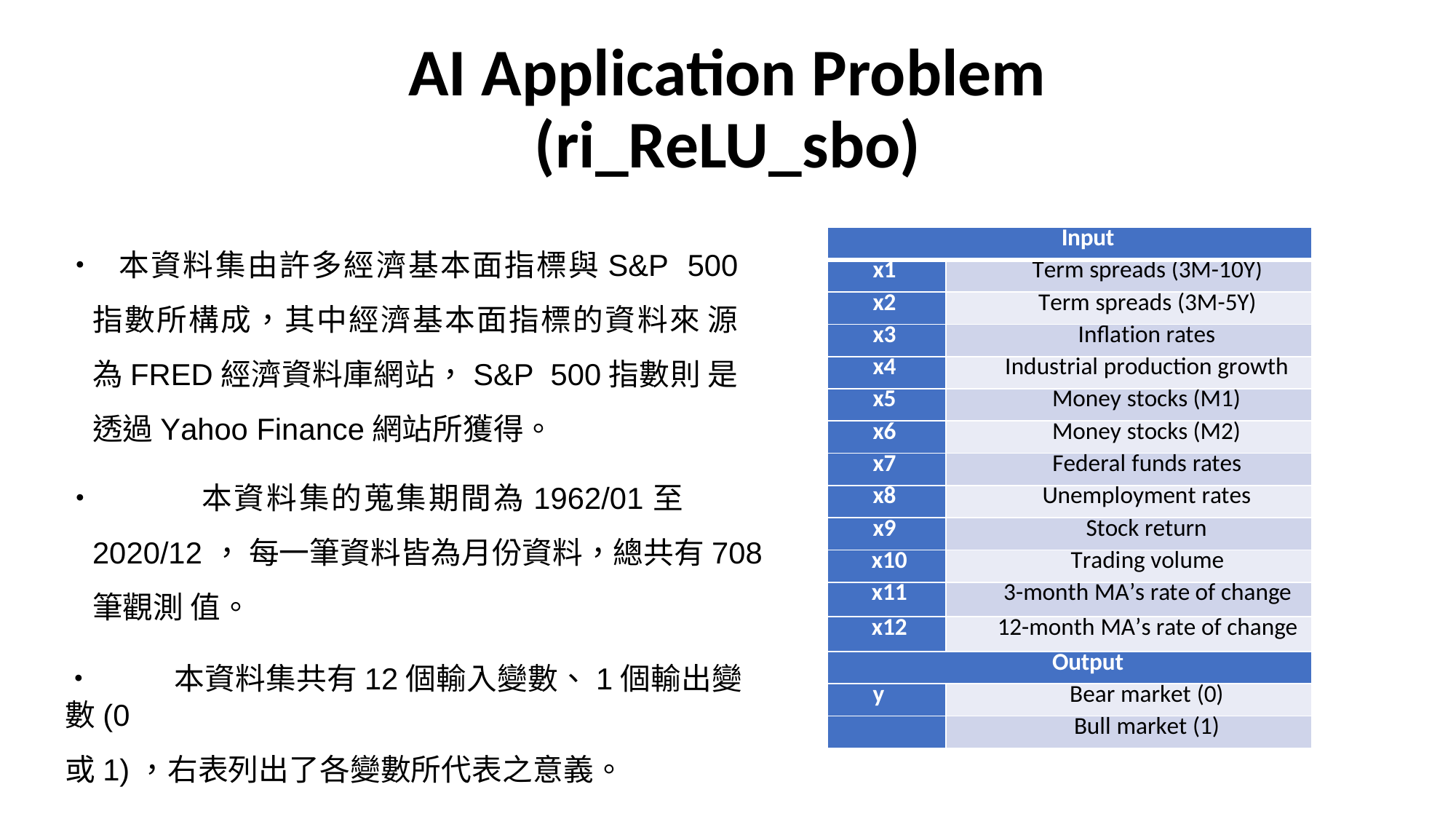

AI Application Problem
(ri_ReLU_sbo)
•  本資料集由許多經濟基本面指標與S&P  500 指數所構成，其中經濟基本面指標的資料來 源為FRED經濟資料庫網站，S&P  500指數則 是透過Yahoo Finance網站所獲得。
•	本資料集的蒐集期間為1962/01至2020/12， 每一筆資料皆為月份資料，總共有708筆觀測 值。

•	本資料集共有12個輸入變數、1個輸出變數(0
或1)，右表列出了各變數所代表之意義。
| Input |  |
| --- | --- |
| x1 | Term spreads (3M-10Y) |
| x2 | Term spreads (3M-5Y) |
| x3 | Inflation rates |
| x4 | Industrial production growth |
| x5 | Money stocks (M1) |
| x6 | Money stocks (M2) |
| x7 | Federal funds rates |
| x8 | Unemployment rates |
| x9 | Stock return |
| x10 | Trading volume |
| x11 | 3-month MA’s rate of change |
| x12 | 12-month MA’s rate of change |
| Output |  |
| y | Bear market (0) |
|  | Bull market (1) |